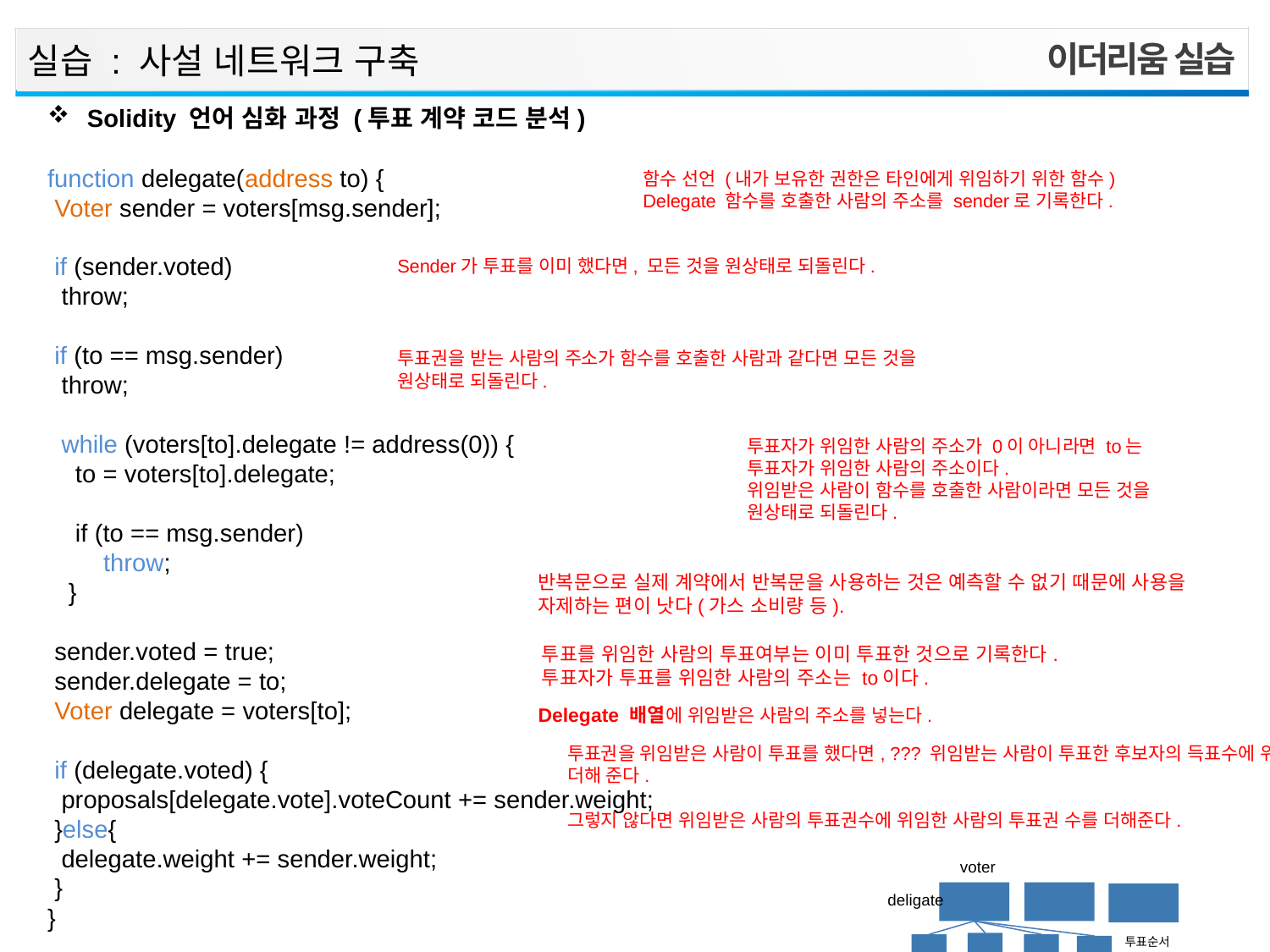

이더리움 실습
실습 : 사설 네트워크 구축
Solidity 언어 심화 과정 (투표 계약 코드 분석)
function delegate(address to) {
 Voter sender = voters[msg.sender];

 if (sender.voted)
  throw;

 if (to == msg.sender)
  throw;

  while (voters[to].delegate != address(0)) {
    to = voters[to].delegate;

    if (to == msg.sender)
        throw;
   }

 sender.voted = true;
 sender.delegate = to;
 Voter delegate = voters[to];

 if (delegate.voted) {
  proposals[delegate.vote].voteCount += sender.weight;
 }else{
  delegate.weight += sender.weight;
 }
}

함수 선언 (내가 보유한 권한은 타인에게 위임하기 위한 함수)
Delegate 함수를 호출한 사람의 주소를 sender로 기록한다.
Sender가 투표를 이미 했다면, 모든 것을 원상태로 되돌린다.
투표권을 받는 사람의 주소가 함수를 호출한 사람과 같다면 모든 것을
원상태로 되돌린다.
투표자가 위임한 사람의 주소가 0이 아니라면 to는
투표자가 위임한 사람의 주소이다.
위임받은 사람이 함수를 호출한 사람이라면 모든 것을
원상태로 되돌린다.
반복문으로 실제 계약에서 반복문을 사용하는 것은 예측할 수 없기 때문에 사용을 자제하는 편이 낫다(가스 소비량 등).
투표를 위임한 사람의 투표여부는 이미 투표한 것으로 기록한다.
투표자가 투표를 위임한 사람의 주소는 to이다.
Delegate 배열에 위임받은 사람의 주소를 넣는다.
투표권을 위임받은 사람이 투표를 했다면, ??? 위임받는 사람이 투표한 후보자의 득표수에 위임한 사람의 투표권 수를 더해 준다.

그렇지 않다면 위임받은 사람의 투표권수에 위임한 사람의 투표권 수를 더해준다.
voter

deligate

투표순서

투표권수
위임된 사람
투표여부